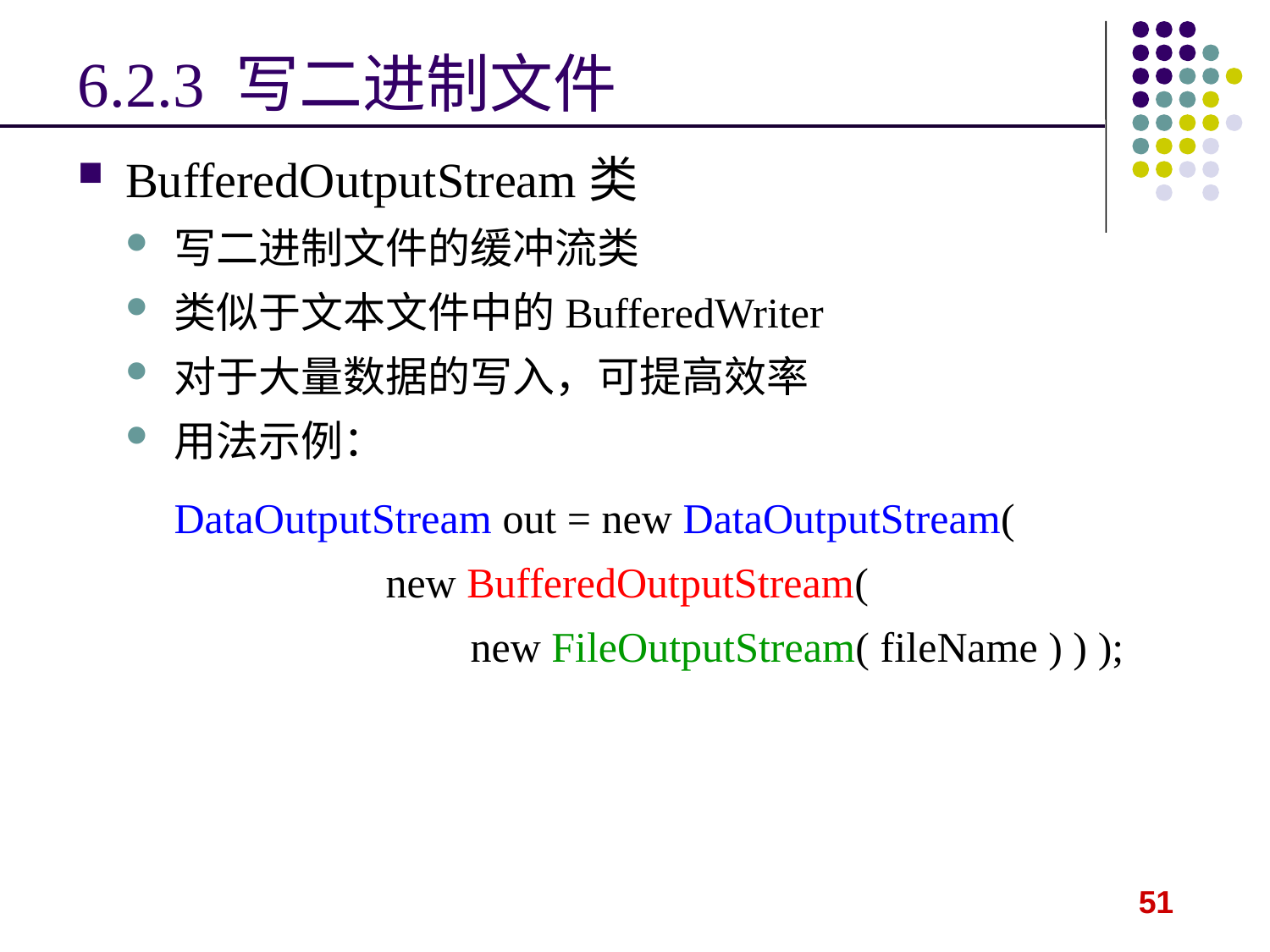

# 6.2.3 写二进制文件
BufferedOutputStream类
写二进制文件的缓冲流类
类似于文本文件中的BufferedWriter
对于大量数据的写入，可提高效率
用法示例：
DataOutputStream out = new DataOutputStream(
                    new BufferedOutputStream(
                            new FileOutputStream( fileName ) ) );